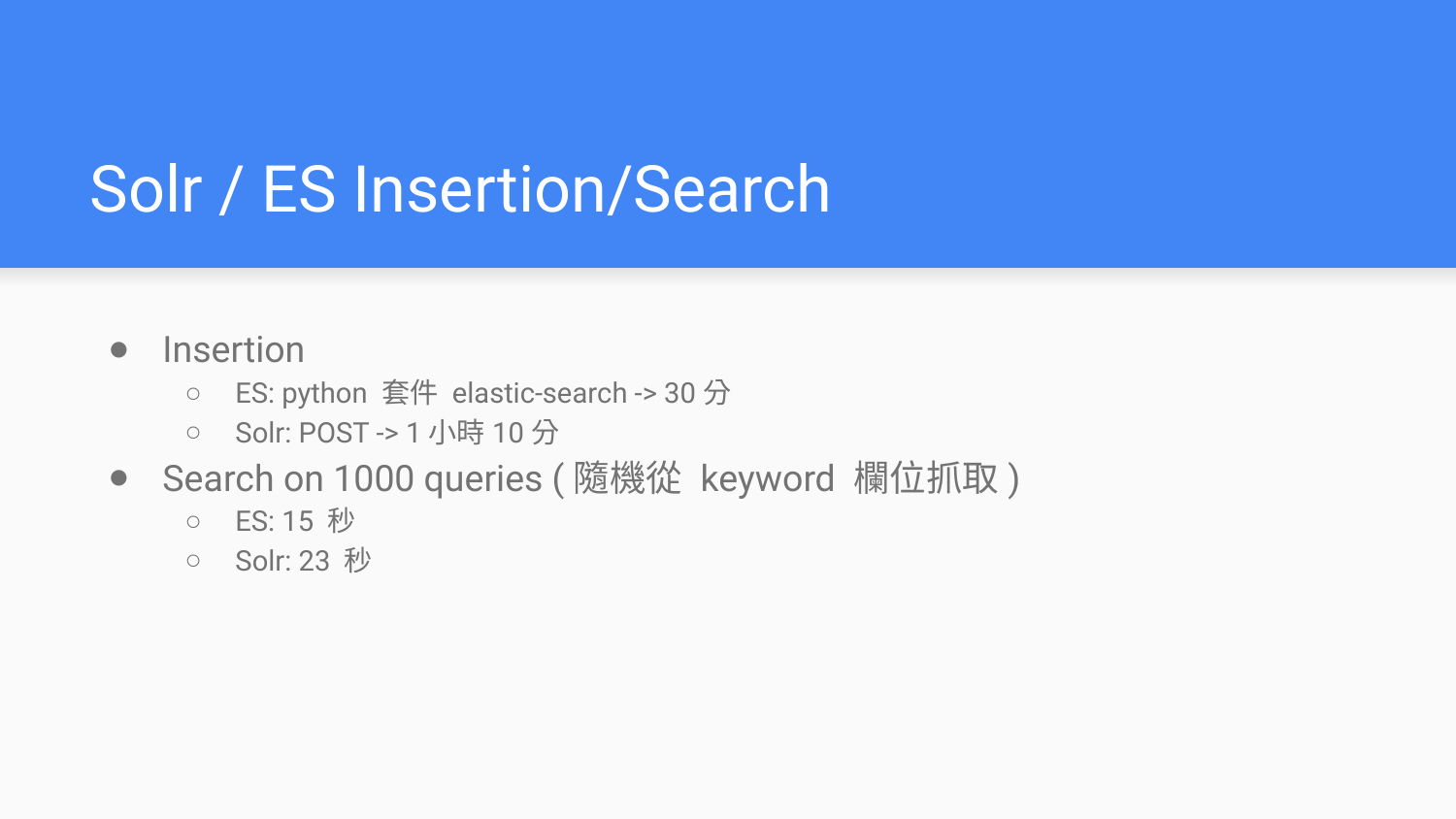

# Solr / ES Insertion/Search
Insertion
ES: python 套件 elastic-search -> 30分
Solr: POST -> 1小時10分
Search on 1000 queries (隨機從 keyword 欄位抓取)
ES: 15 秒
Solr: 23 秒